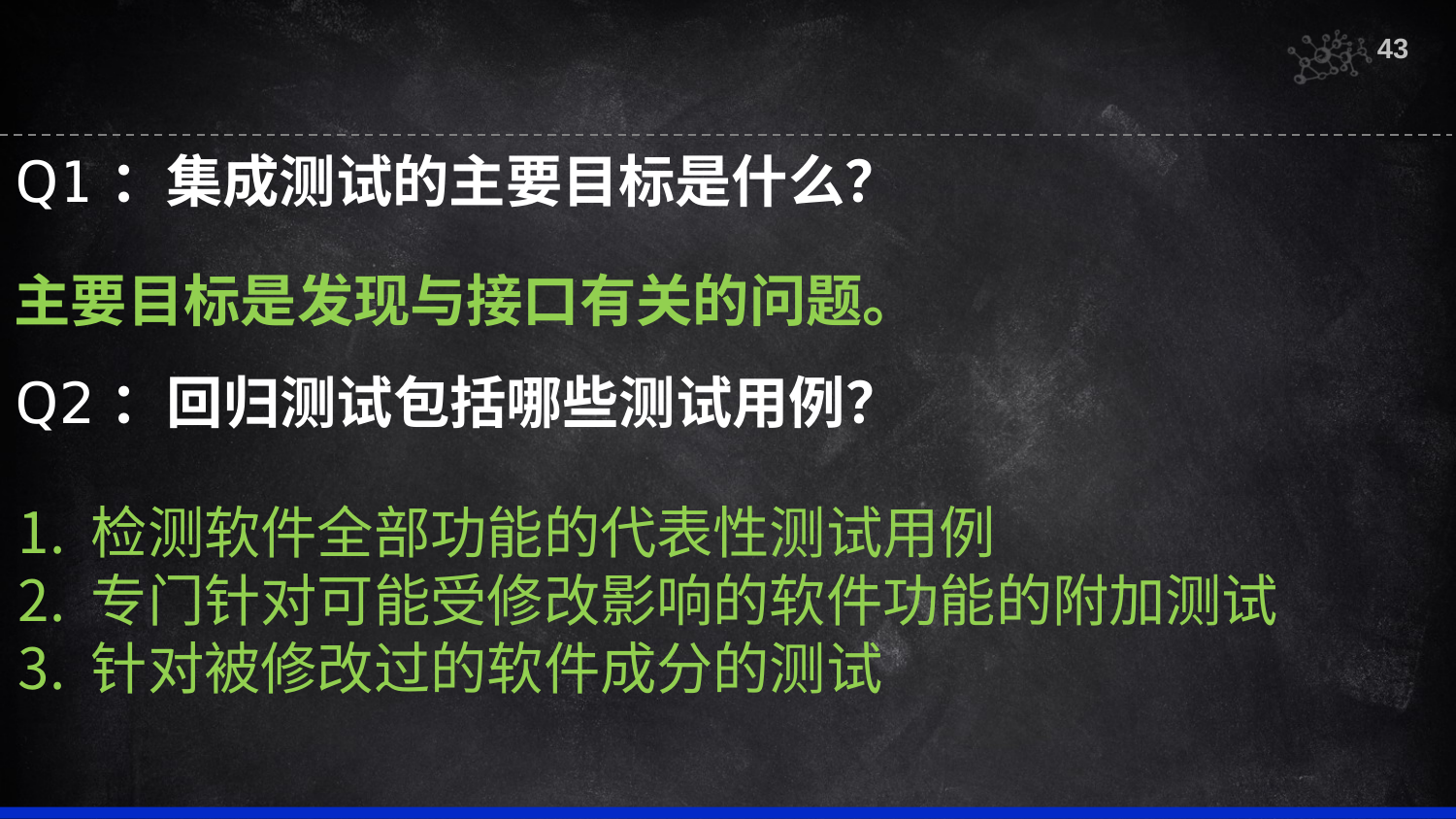

43
Q1：集成测试的主要目标是什么？

主要目标是发现与接口有关的问题。

Q2：回归测试包括哪些测试用例？
检测软件全部功能的代表性测试用例
专门针对可能受修改影响的软件功能的附加测试
针对被修改过的软件成分的测试